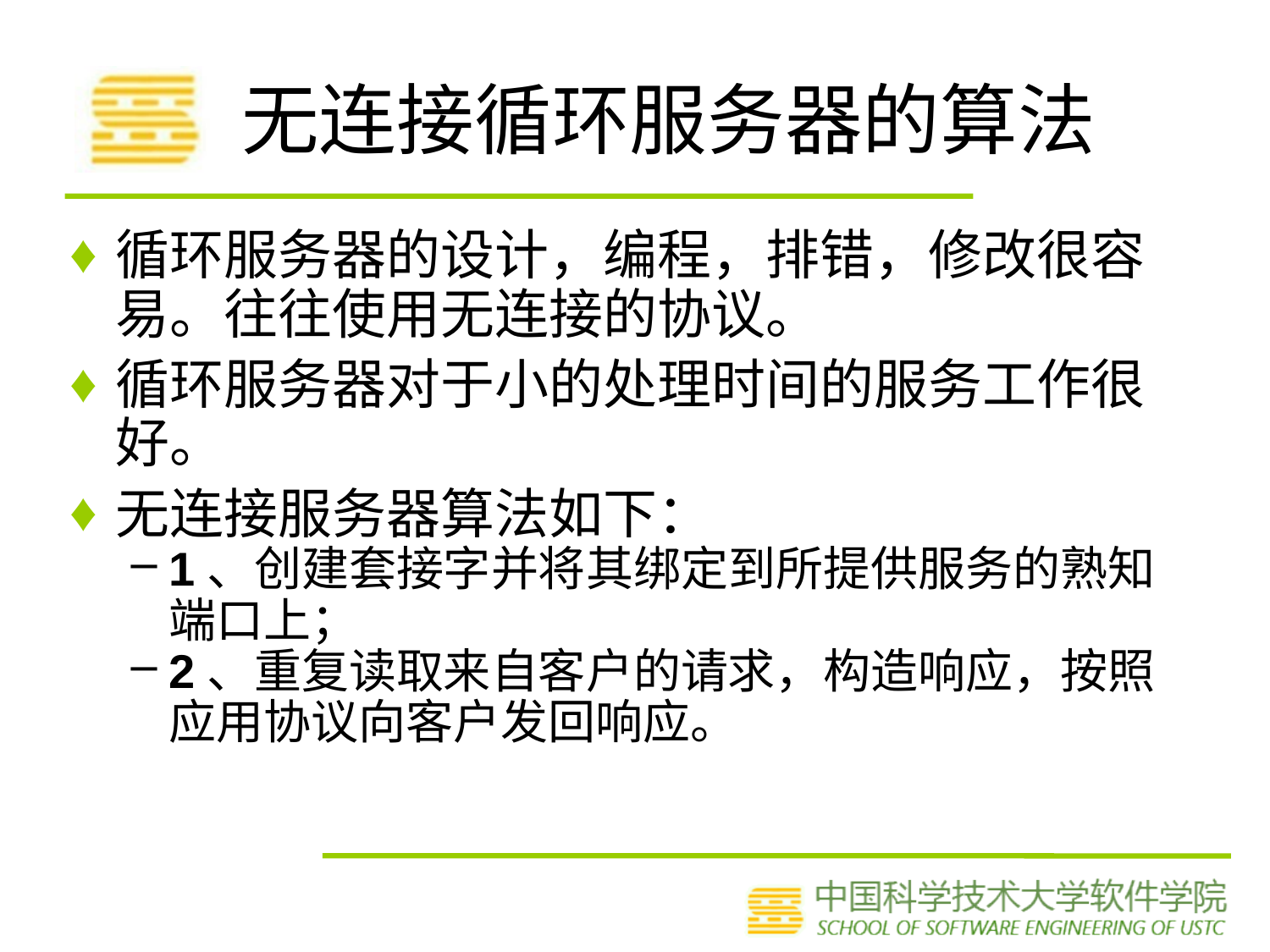

# 无连接循环服务器的算法
循环服务器的设计，编程，排错，修改很容易。往往使用无连接的协议。
循环服务器对于小的处理时间的服务工作很好。
无连接服务器算法如下：
1、创建套接字并将其绑定到所提供服务的熟知端口上；
2、重复读取来自客户的请求，构造响应，按照应用协议向客户发回响应。